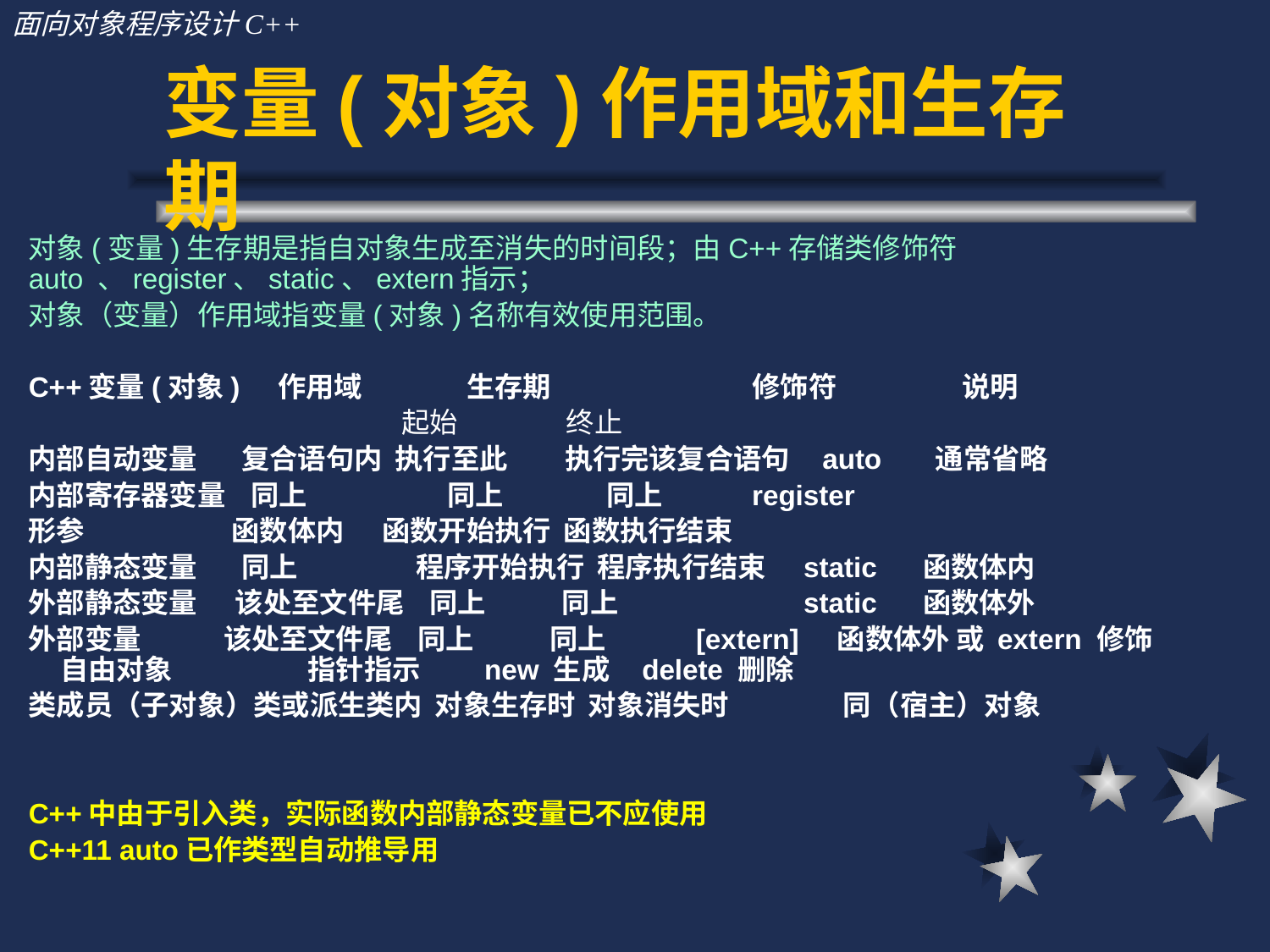

变量(对象)作用域和生存期
对象(变量)生存期是指自对象生成至消失的时间段；由C++存储类修饰符auto 、register、static、extern指示；
对象（变量）作用域指变量(对象)名称有效使用范围。

C++变量(对象)    作用域	         生存期	              修饰符	       说明
                        起始	           终止
内部自动变量       复合语句内  执行至此         执行完该复合语句    auto      通常省略
内部寄存器变量    同上	      同上	           同上             register
形参	            函数体内      函数开始执行  函数执行结束
内部静态变量       同上	 程序开始执行  程序执行结束	 static     函数体内
外部静态变量      该处至文件尾    同上            同上         	 static     函数体外
外部变量             该处至文件尾    同上            同上             [extern]    函数体外 或 extern 修饰                     自由对象	    指针指示         new 生成    delete 删除
类成员（子对象）类或派生类内  对象生存时  对象消失时                  同（宿主）对象

C++中由于引入类，实际函数内部静态变量已不应使用
C++11 auto已作类型自动推导用